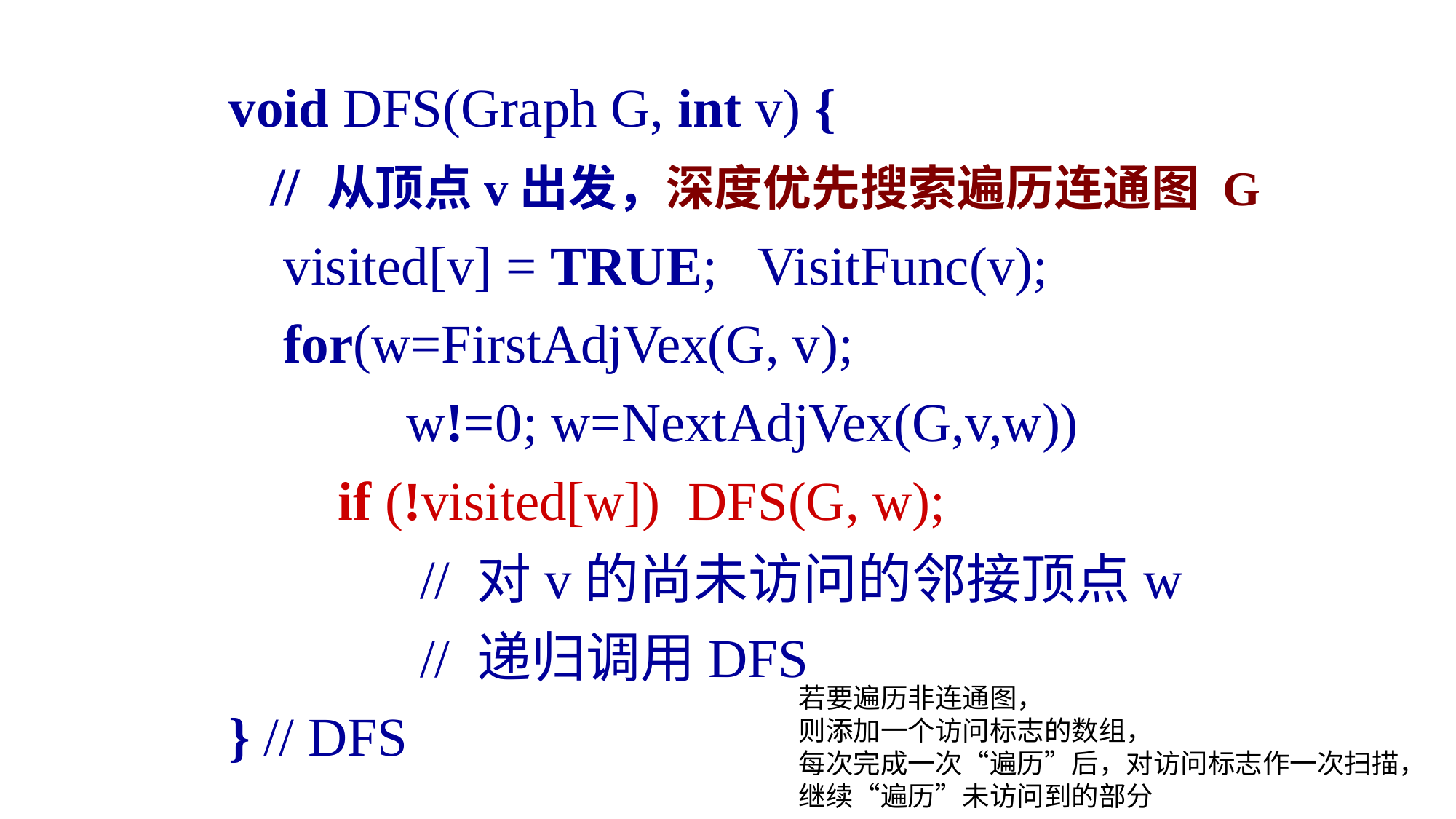

void DFS(Graph G, int v) {
   // 从顶点v出发，深度优先搜索遍历连通图 G
    visited[v] = TRUE;   VisitFunc(v);
    for(w=FirstAdjVex(G, v);
             w!=0; w=NextAdjVex(G,v,w))
        if (!visited[w])  DFS(G, w);
              // 对v的尚未访问的邻接顶点w
              // 递归调用DFS
} // DFS
若要遍历非连通图，
则添加一个访问标志的数组，
每次完成一次“遍历”后，对访问标志作一次扫描，
继续“遍历”未访问到的部分